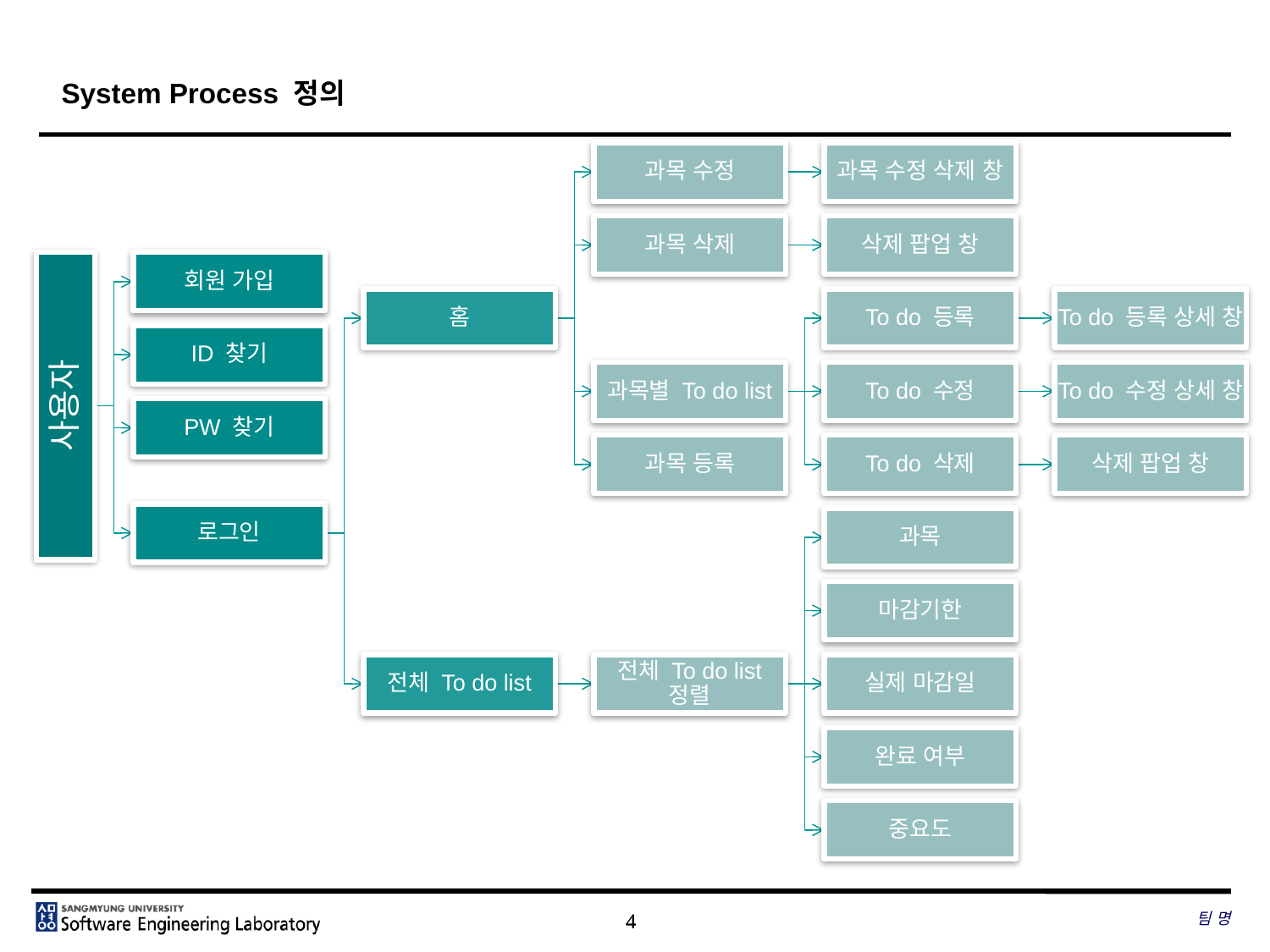

# System Process 정의

사용자
회원 가입
ID 찾기
PW 찾기
로그인
홈
과목 수정
과목 수정 삭제 창
과목 삭제
삭제 팝업 창
과목별 To do list
To do 등록
To do 등록 상세 창
To do 수정
To do 수정 상세 창
To do 삭제
삭제 팝업 창
과목 등록
전체 To do list
전체 To do list 정렬
과목
마감기한
실제 마감일
완료 여부
중요도
팀 명